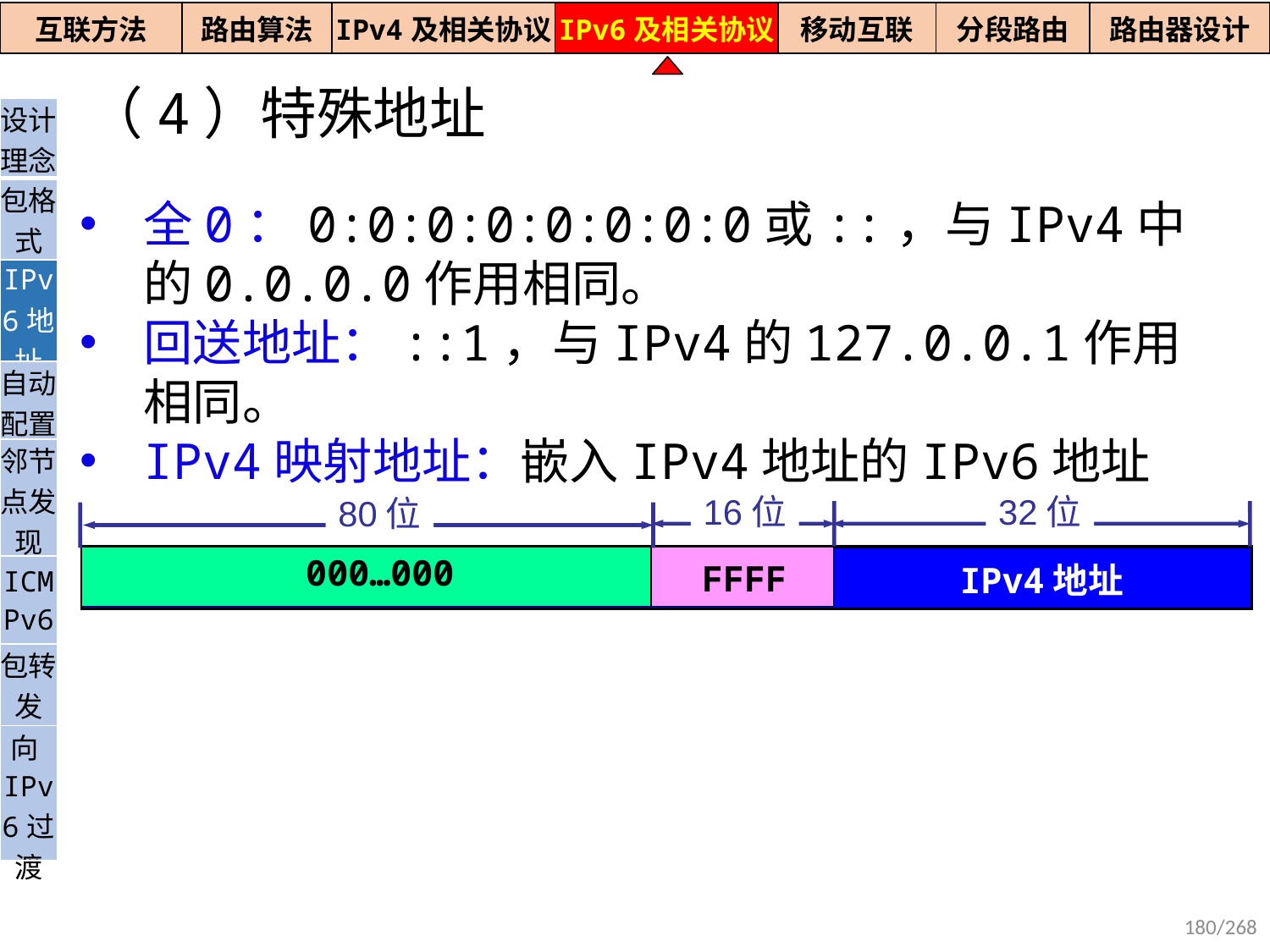

| 互联方法 | 路由算法 | IPv4及相关协议 | IPv6及相关协议 | 移动互联 | 分段路由 | 路由器设计 |
| --- | --- | --- | --- | --- | --- | --- |

（4）特殊地址
| 设计理念 |
| --- |
| 包格式 |
| IPv6地址 |
| 自动配置 |
| 邻节点发现 |
| ICMPv6 |
| 包转发 |
| 向IPv6过渡 |
全0：0:0:0:0:0:0:0:0或::，与IPv4中的0.0.0.0作用相同。
回送地址：::1，与IPv4的127.0.0.1作用相同。
IPv4映射地址：嵌入IPv4地址的IPv6地址
16位
32位
80位

000…000

FFFF
IPv4地址
180/268